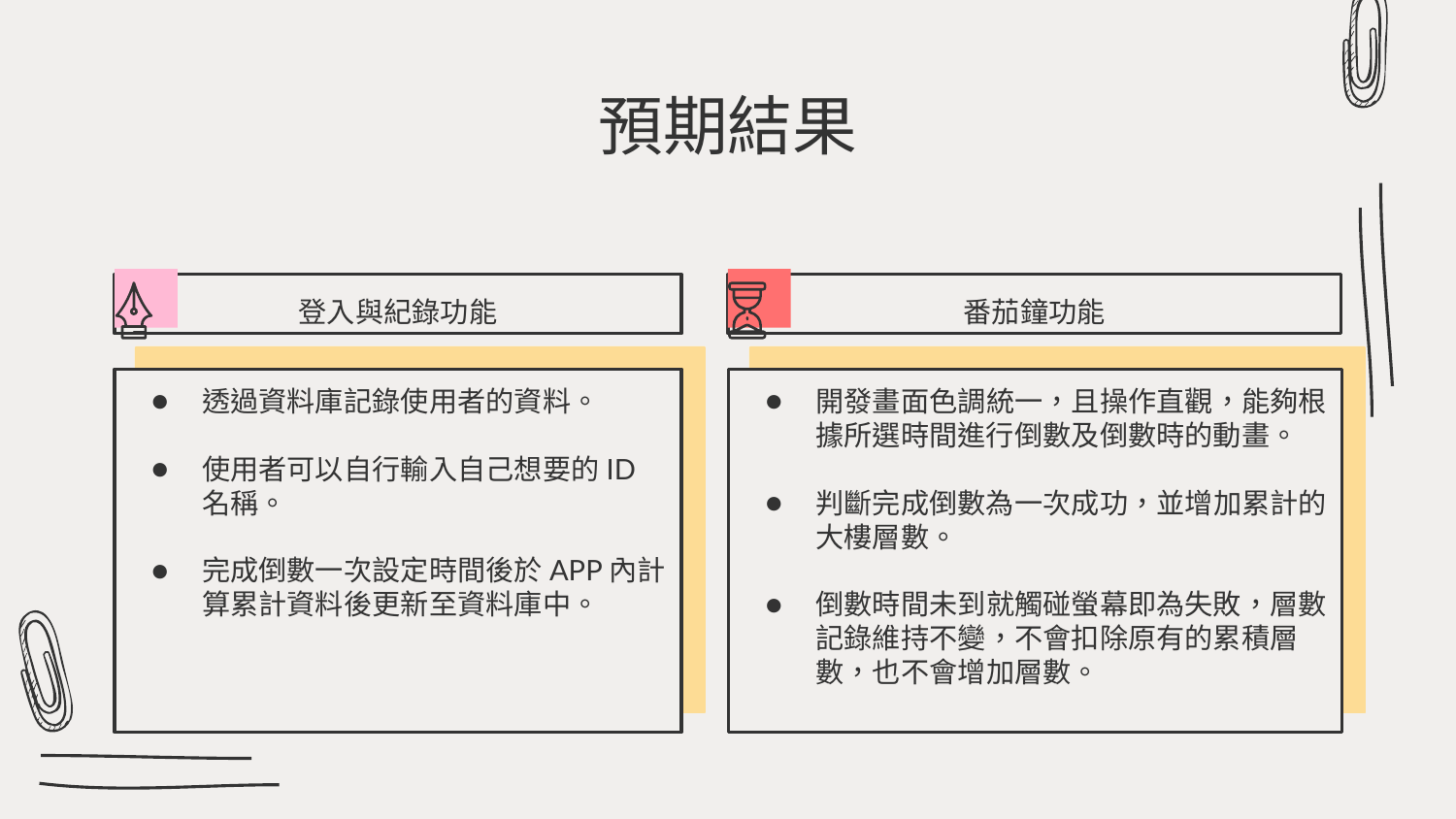

# 預期結果

登入與紀錄功能

透過資料庫記錄使用者的資料。

使用者可以自行輸入自己想要的ID名稱。

完成倒數一次設定時間後於APP內計算累計資料後更新至資料庫中。

番茄鐘功能

開發畫面色調統一，且操作直觀，能夠根據所選時間進行倒數及倒數時的動畫。

判斷完成倒數為一次成功，並增加累計的大樓層數。

倒數時間未到就觸碰螢幕即為失敗，層數記錄維持不變，不會扣除原有的累積層數，也不會增加層數。